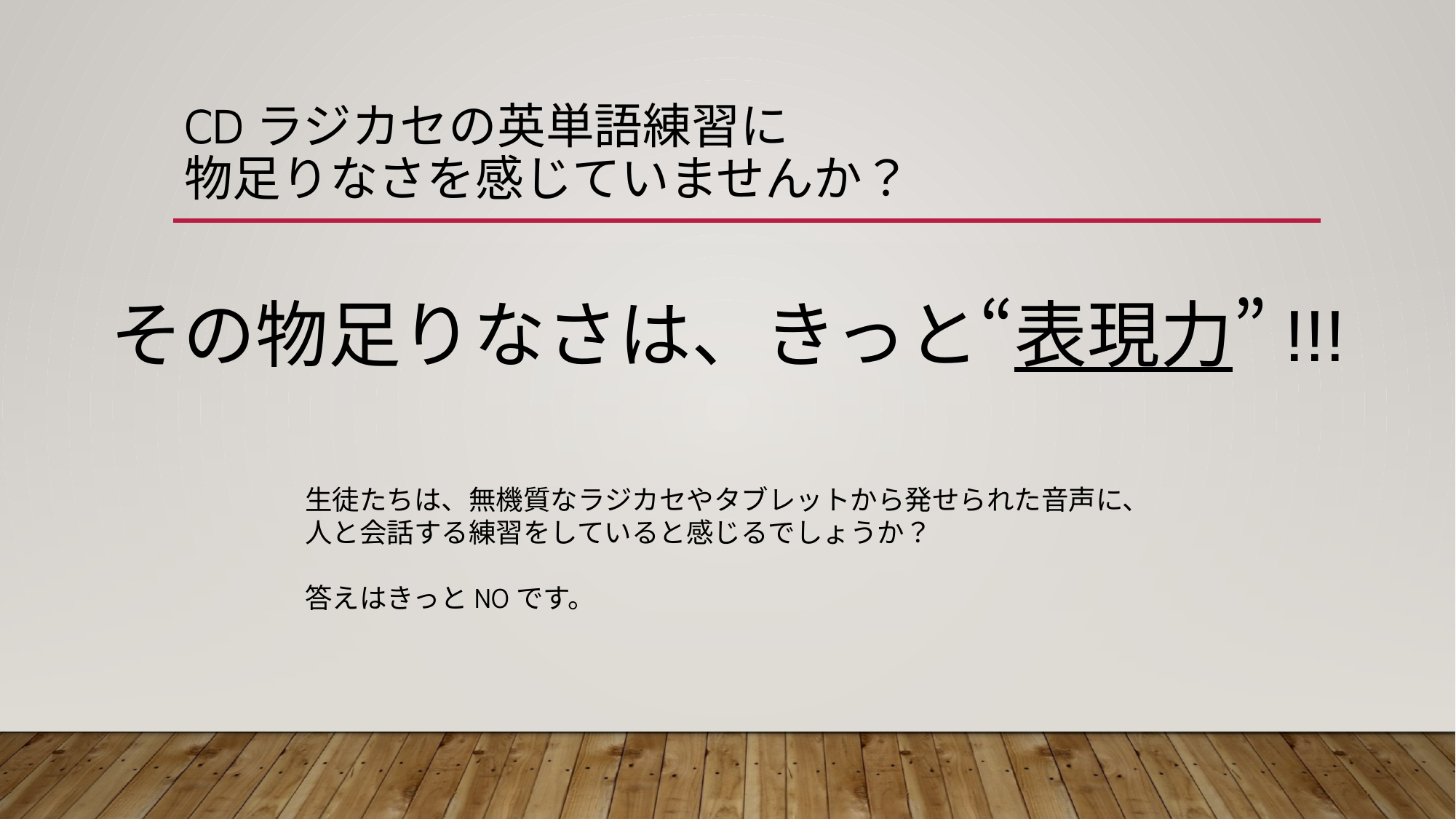

# CDラジカセの英単語練習に 物足りなさを感じていませんか？
その物足りなさは、きっと“表現力”!!!
生徒たちは、無機質なラジカセやタブレットから発せられた音声に、
人と会話する練習をしていると感じるでしょうか？
答えはきっとNOです。